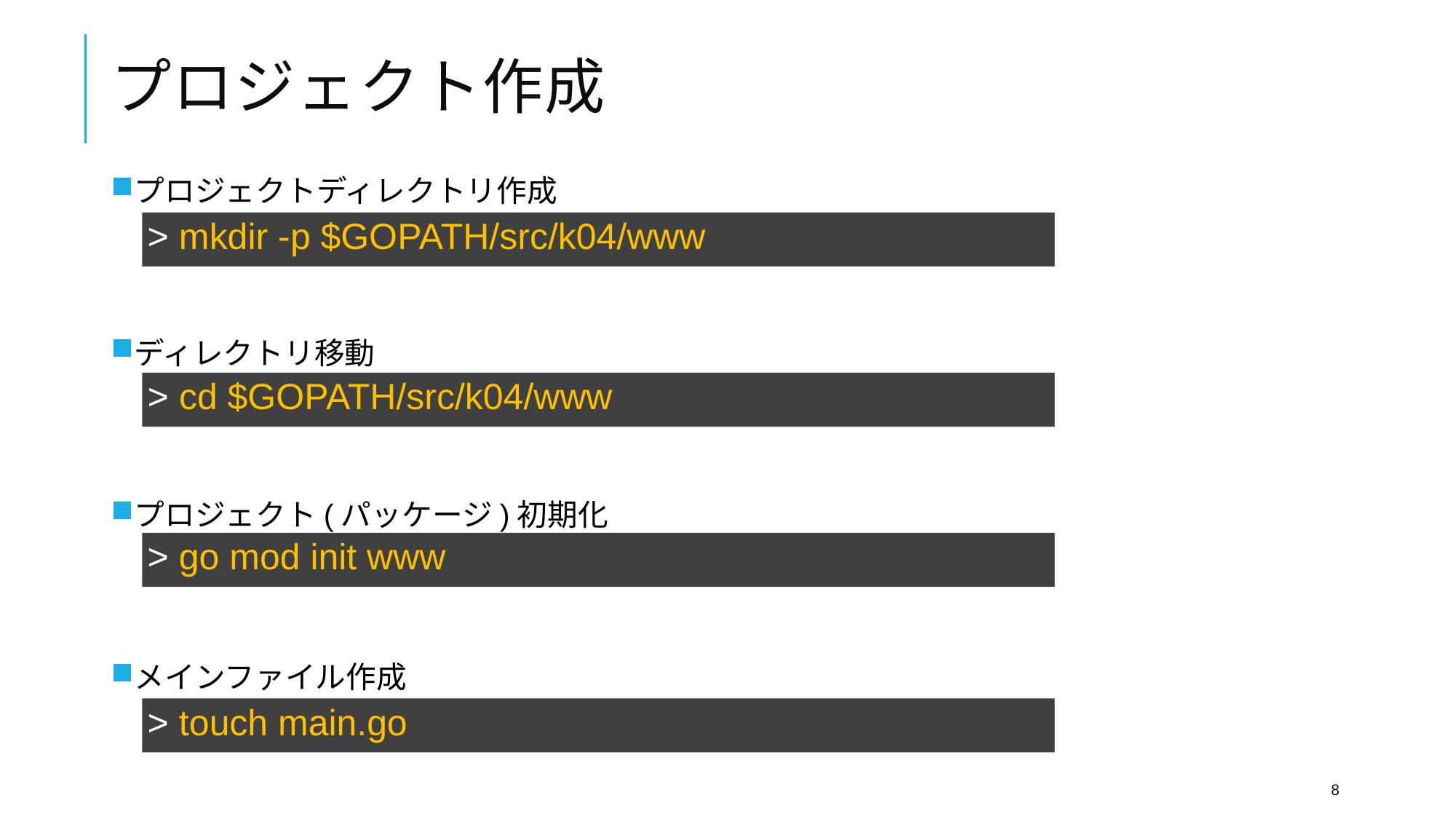

# プロジェクト作成
プロジェクトディレクトリ作成

ディレクトリ移動

プロジェクト(パッケージ)初期化

メインファイル作成
> mkdir -p $GOPATH/src/k04/www
> cd $GOPATH/src/k04/www
> go mod init www
> touch main.go
8